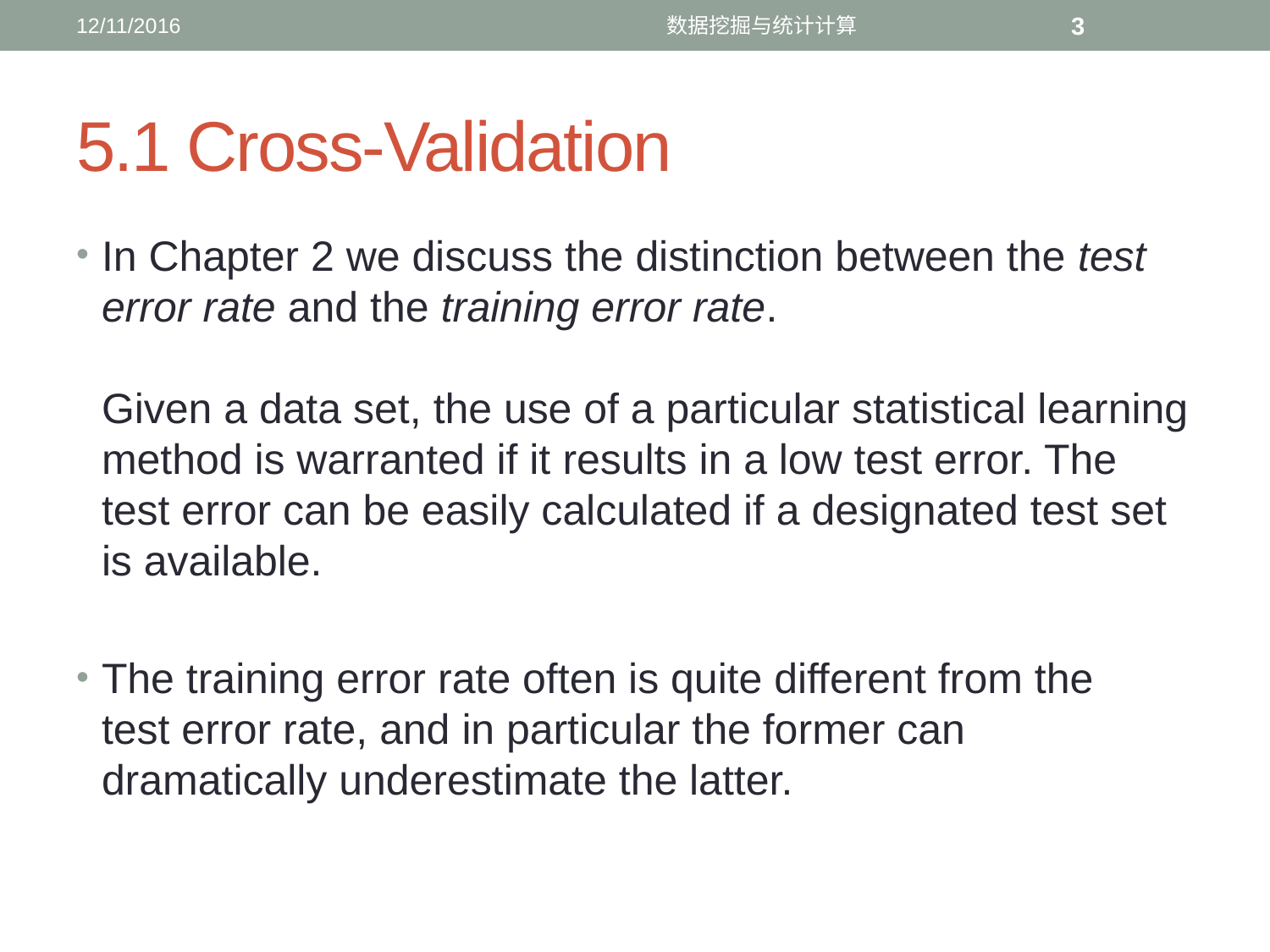

12/11/2016
数据挖掘与统计计算
3
# 5.1 Cross-Validation
In Chapter 2 we discuss the distinction between the test error rate and the training error rate.
Given a data set, the use of a particular statistical learning method is warranted if it results in a low test error. The test error can be easily calculated if a designated test set is available.

The training error rate often is quite different from the
test error rate, and in particular the former can dramatically underestimate the latter.